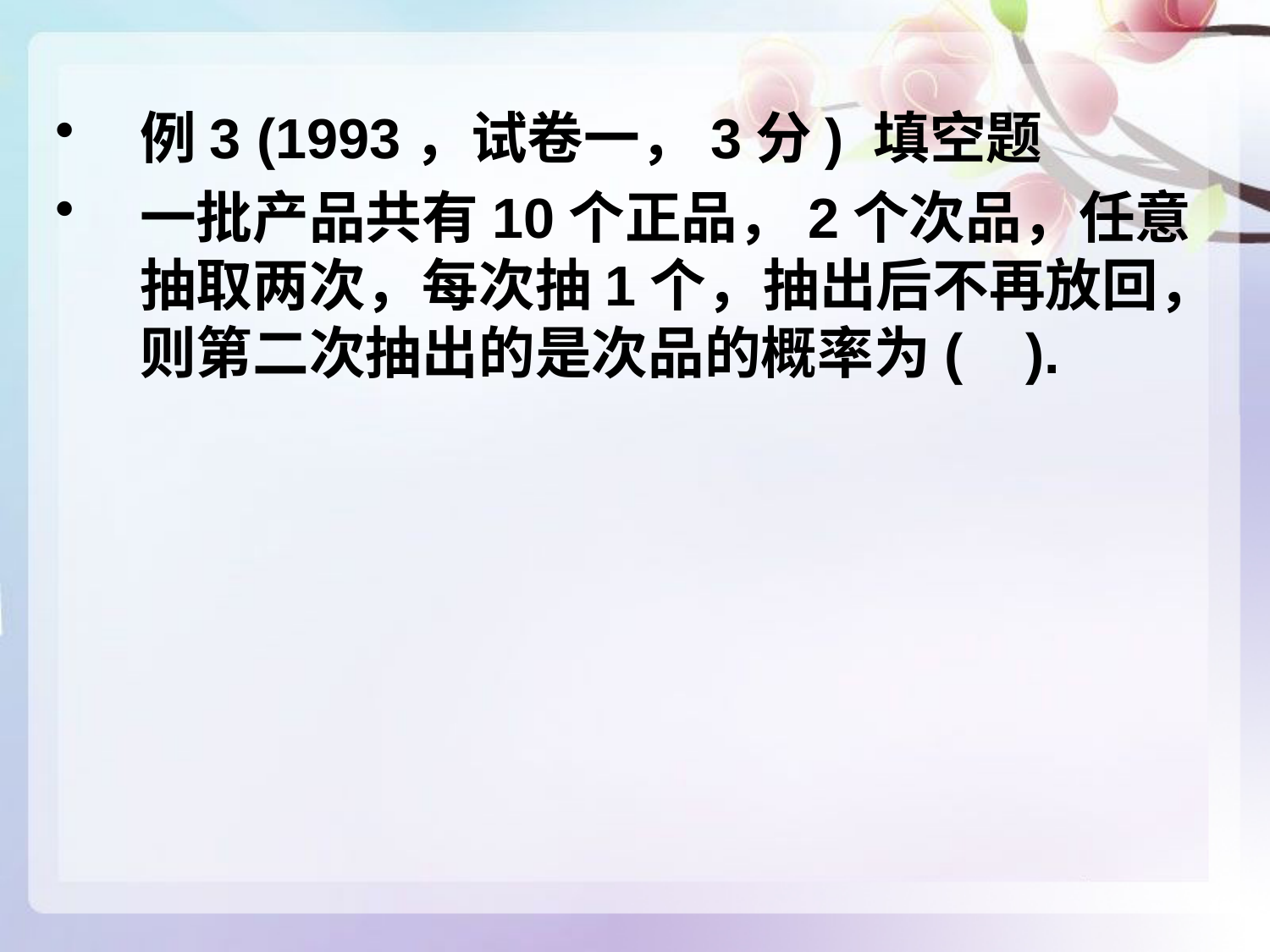

例3 (1993，试卷一，3分) 填空题
一批产品共有10个正品，2个次品，任意抽取两次，每次抽1个，抽出后不再放回，则第二次抽出的是次品的概率为(    ).